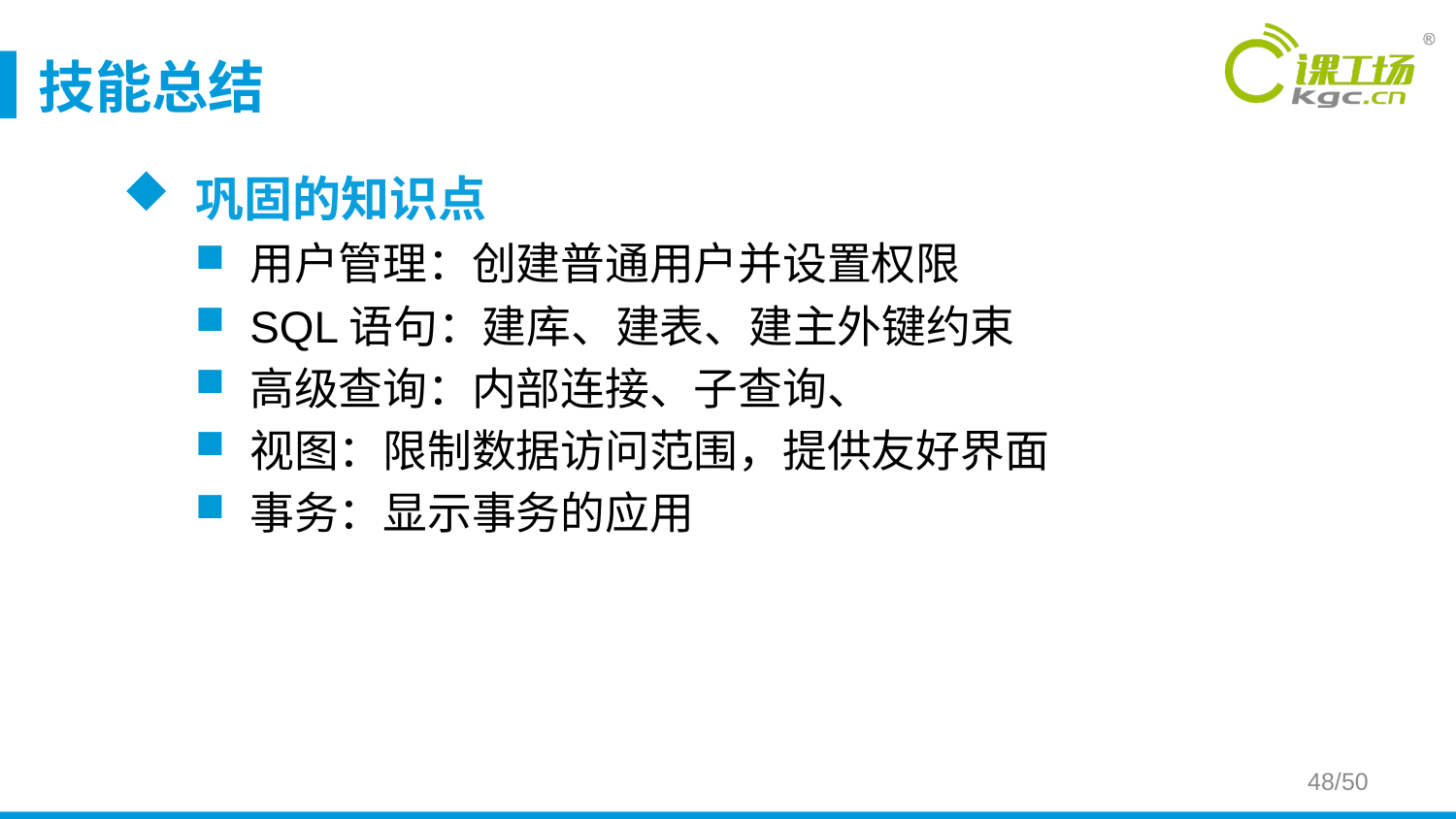

# 技能总结
巩固的知识点
用户管理：创建普通用户并设置权限
SQL语句：建库、建表、建主外键约束
高级查询：内部连接、子查询、
视图：限制数据访问范围，提供友好界面
事务：显示事务的应用
48/50